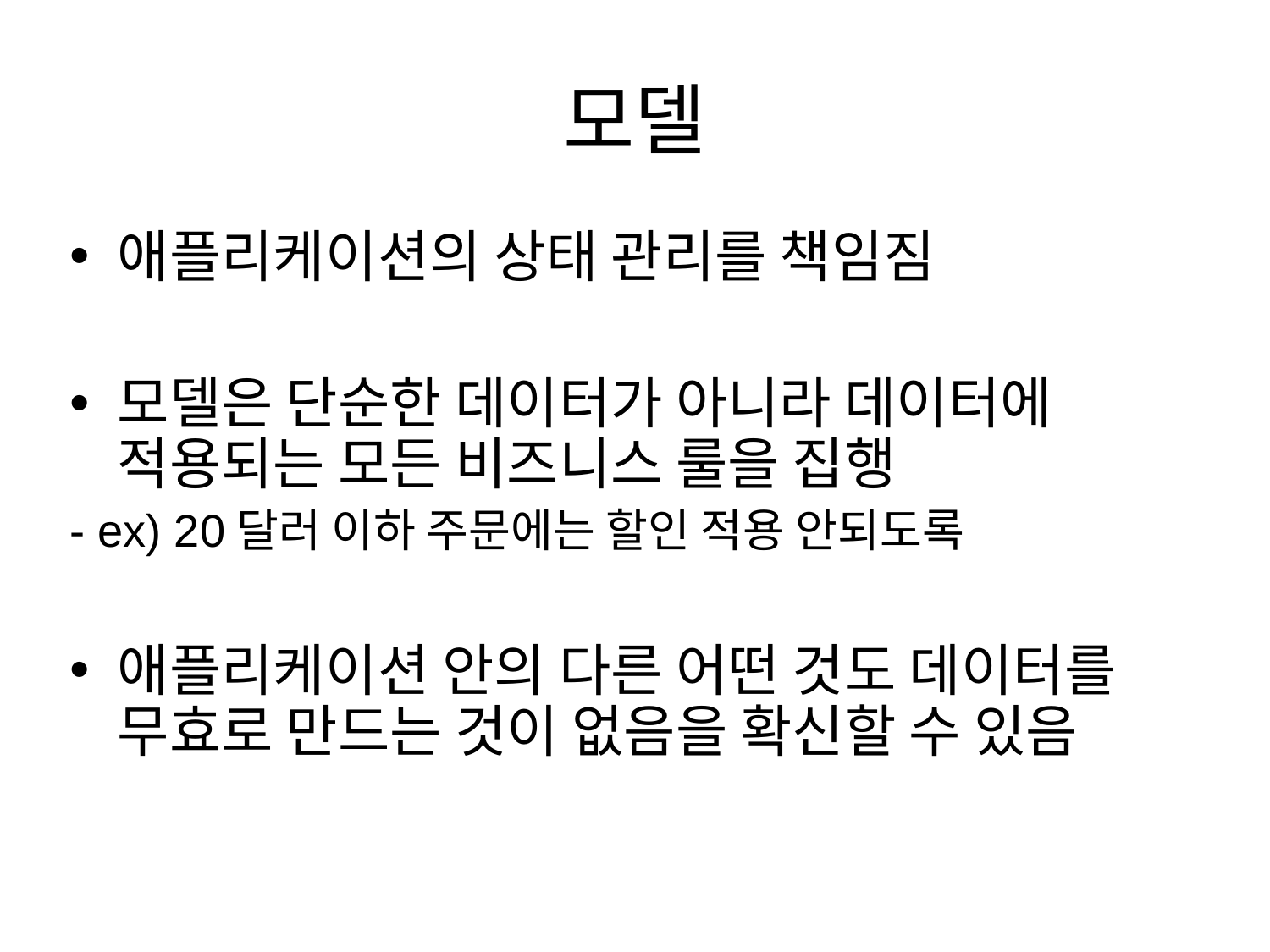

# 모델
애플리케이션의 상태 관리를 책임짐

모델은 단순한 데이터가 아니라 데이터에 적용되는 모든 비즈니스 룰을 집행
- ex) 20달러 이하 주문에는 할인 적용 안되도록

애플리케이션 안의 다른 어떤 것도 데이터를 무효로 만드는 것이 없음을 확신할 수 있음